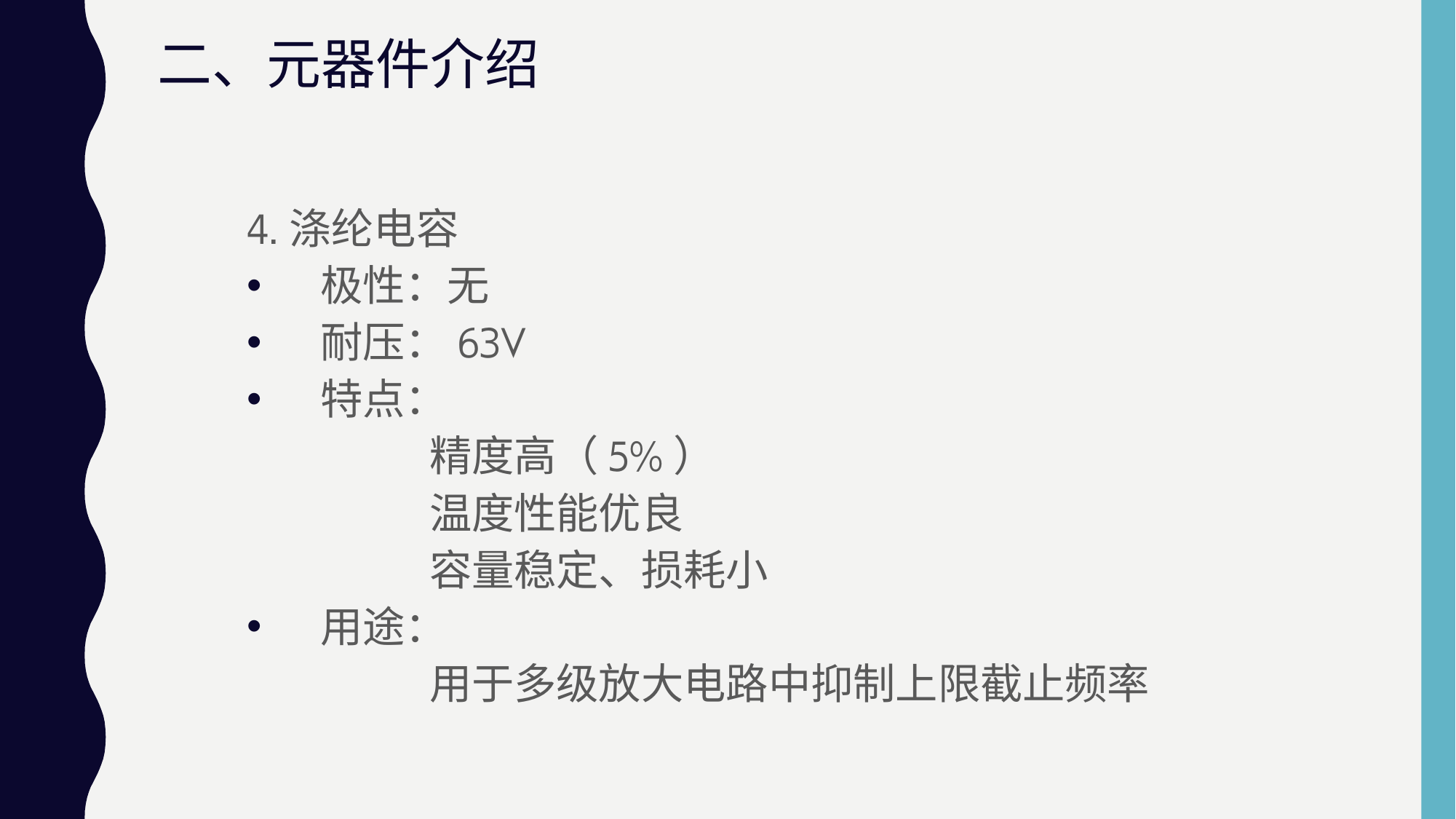

二、元器件介绍

4.涤纶电容
极性：无
耐压：63V
特点：
		精度高（5%）
		温度性能优良
		容量稳定、损耗小
用途：
		用于多级放大电路中抑制上限截止频率